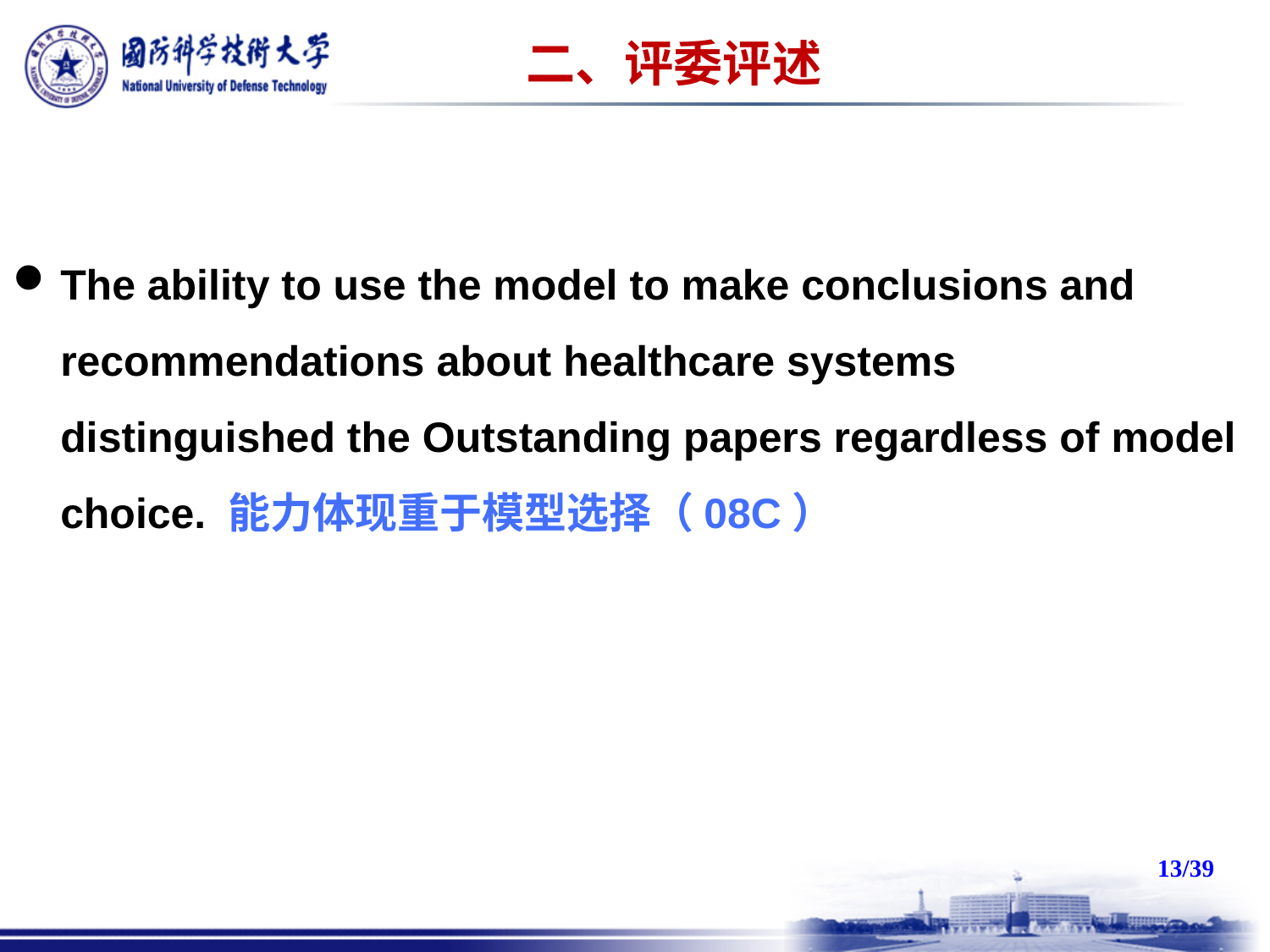

二、评委评述

The ability to use the model to make conclusions and recommendations about healthcare systems distinguished the Outstanding papers regardless of model choice. 能力体现重于模型选择（08C）